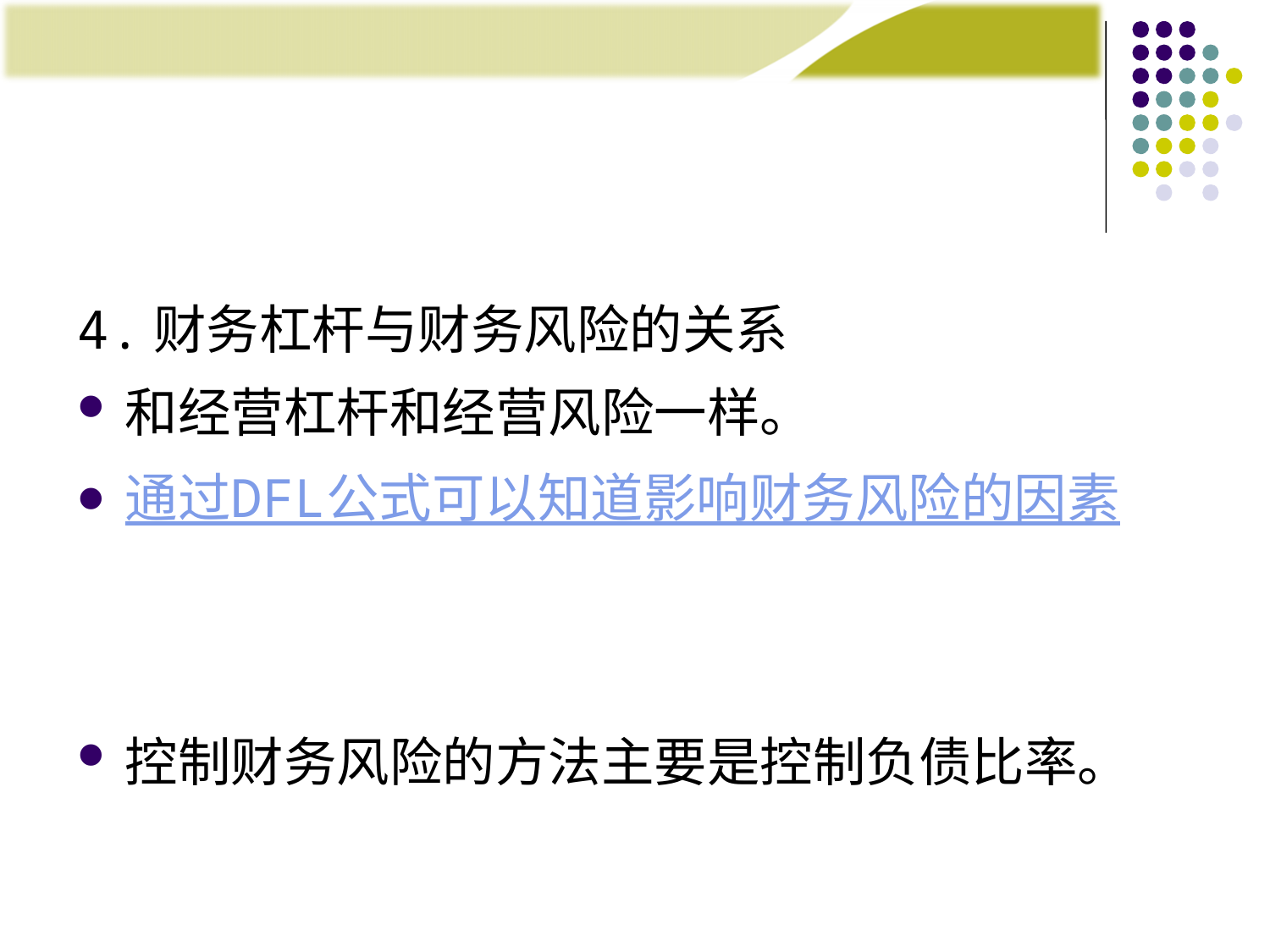

108
#
4.财务杠杆与财务风险的关系
和经营杠杆和经营风险一样。
通过DFL公式可以知道影响财务风险的因素

控制财务风险的方法主要是控制负债比率。